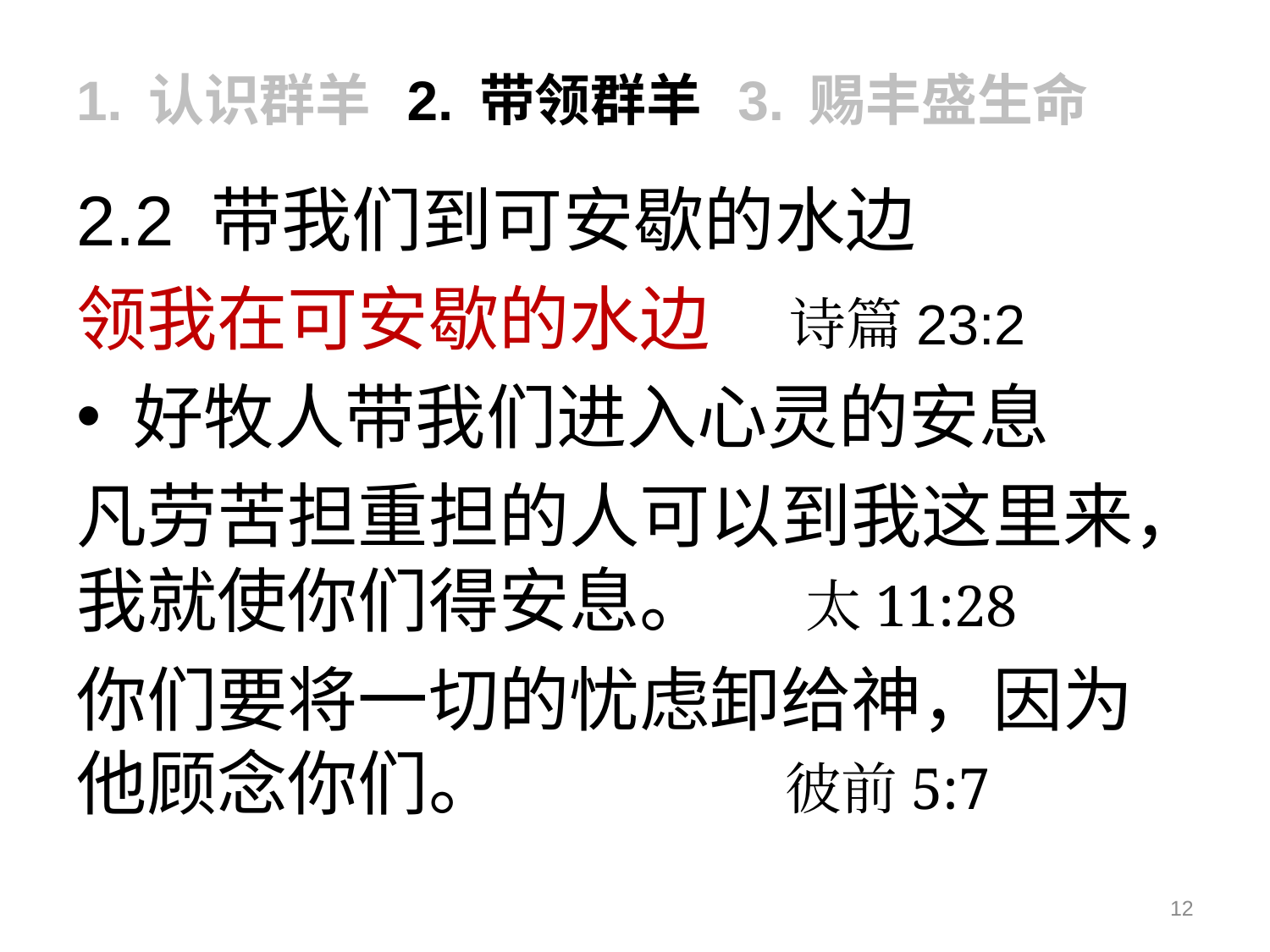

1. 认识群羊  2. 带领群羊  3. 赐丰盛生命
2.2 带我们到可安歇的水边
领我在可安歇的水边     诗篇23:2
 好牧人带我们进入心灵的安息
凡劳苦担重担的人可以到我这里来，我就使你们得安息。      太11:28
你们要将一切的忧虑卸给神，因为他顾念你们。                  彼前5:7
12